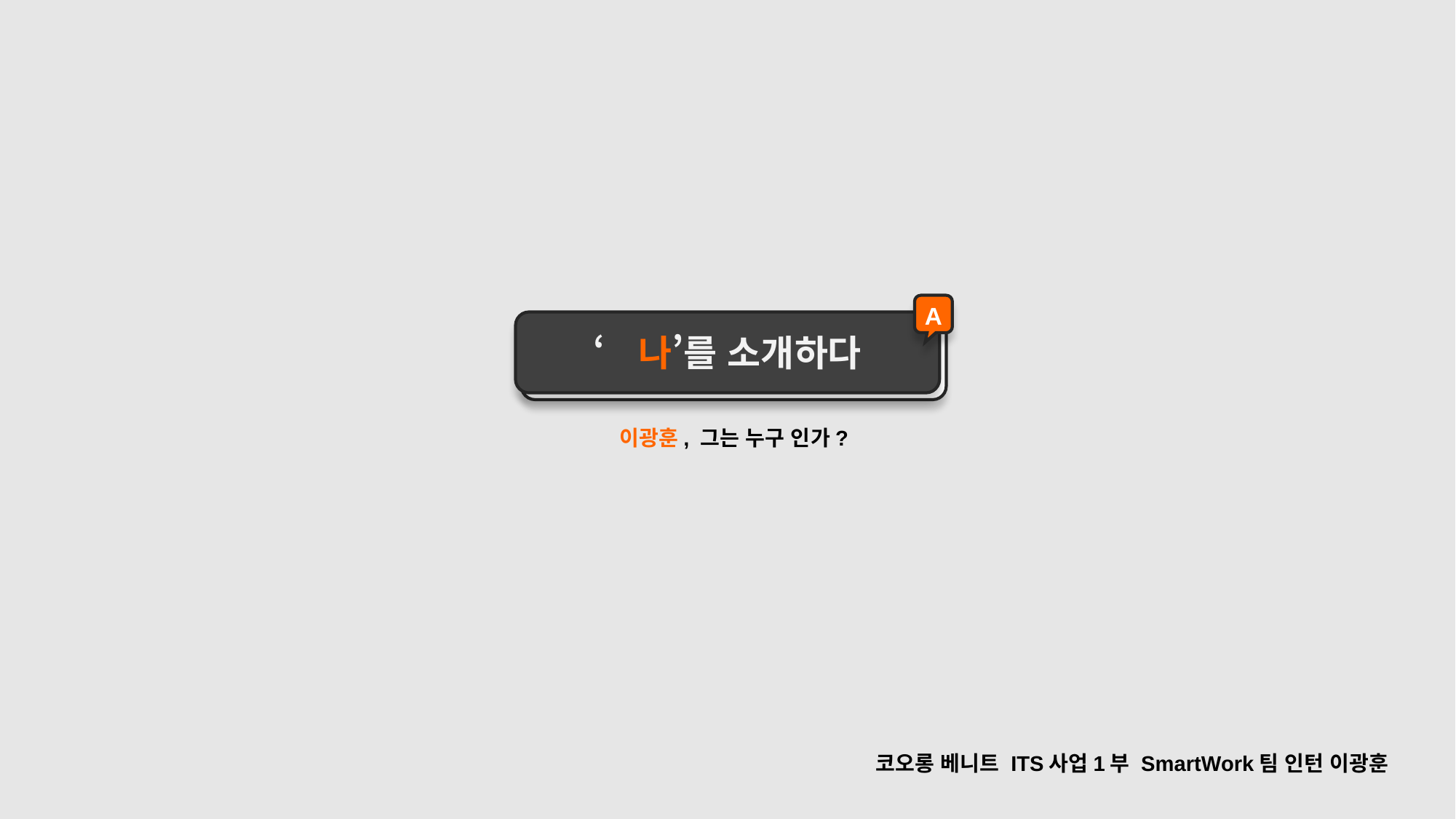

A
‘나’를 소개하다

이광훈, 그는 누구 인가?
코오롱 베니트 ITS사업1부 SmartWork팀 인턴 이광훈